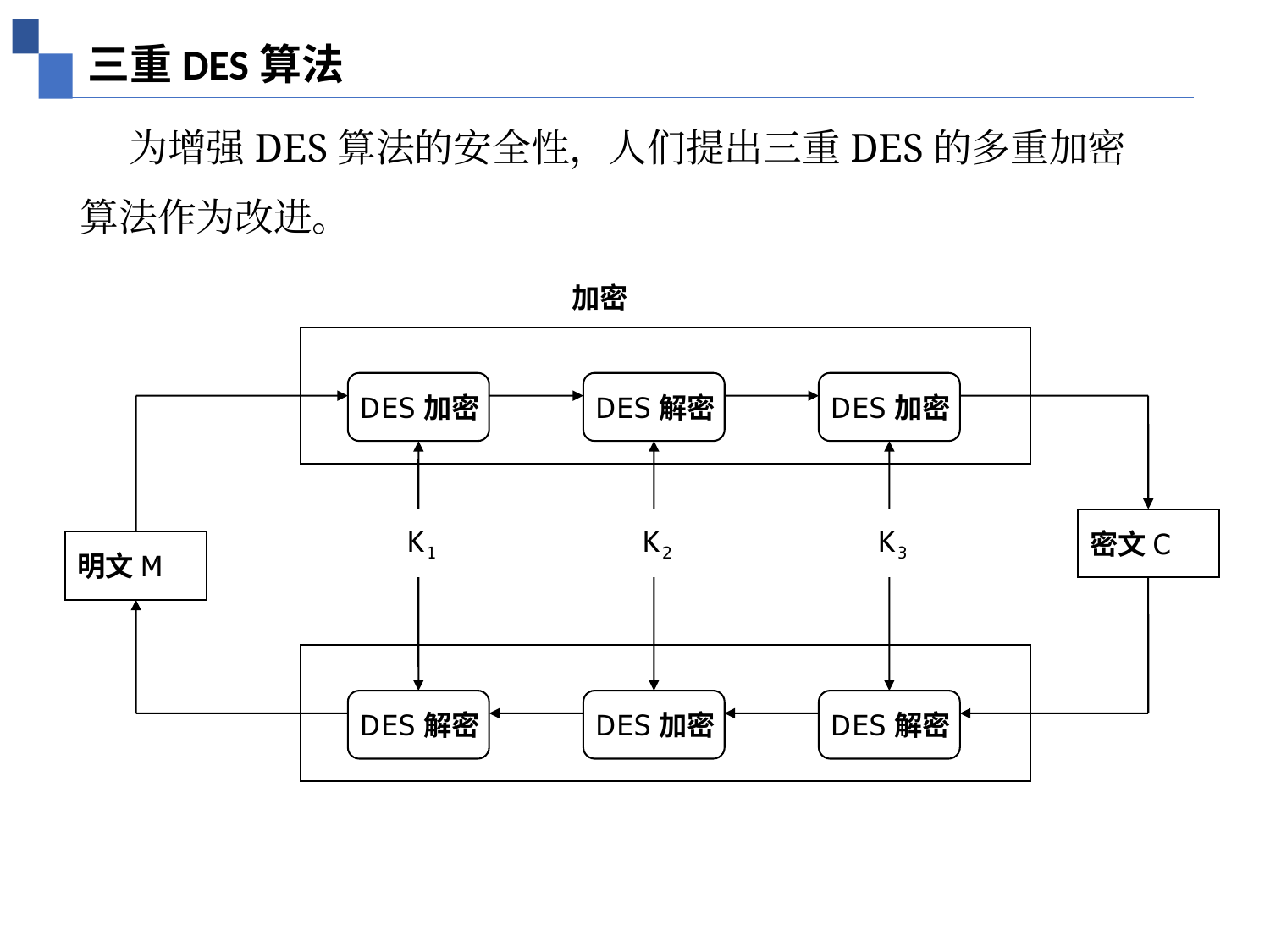

三重DES算法
    为增强DES算法的安全性，人们提出三重DES的多重加密算法作为改进。
加密

DES加密

DES解密

DES加密

K1

K2

K3

密文C
明文M

DES解密

DES加密

DES解密

30